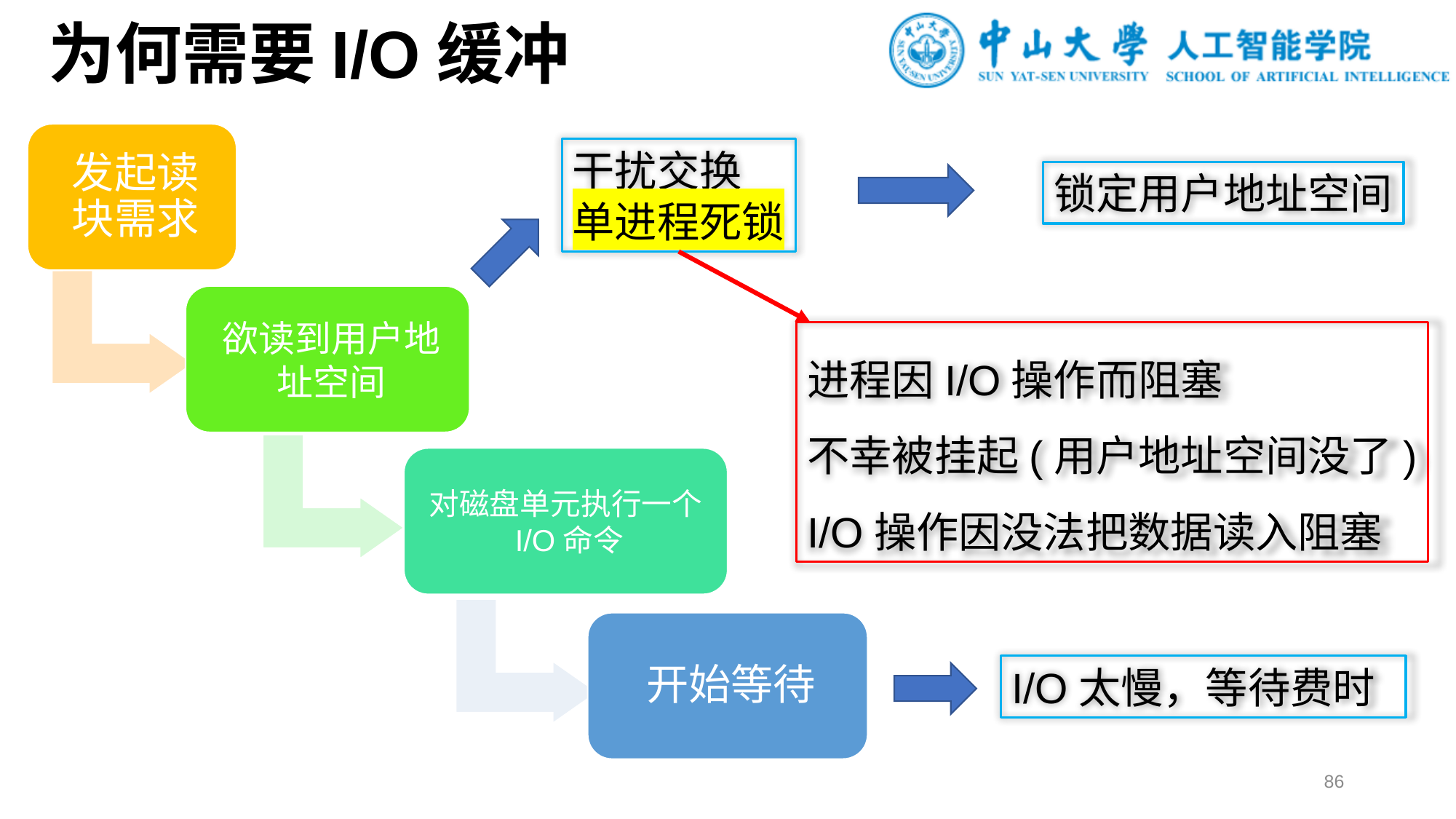

为何需要I/O缓冲
发起读块需求
欲读到用户地址空间
对磁盘单元执行一个I/O命令
开始等待
干扰交换
单进程死锁
锁定用户地址空间

进程因I/O操作而阻塞
不幸被挂起(用户地址空间没了)
I/O操作因没法把数据读入阻塞
I/O太慢，等待费时

86